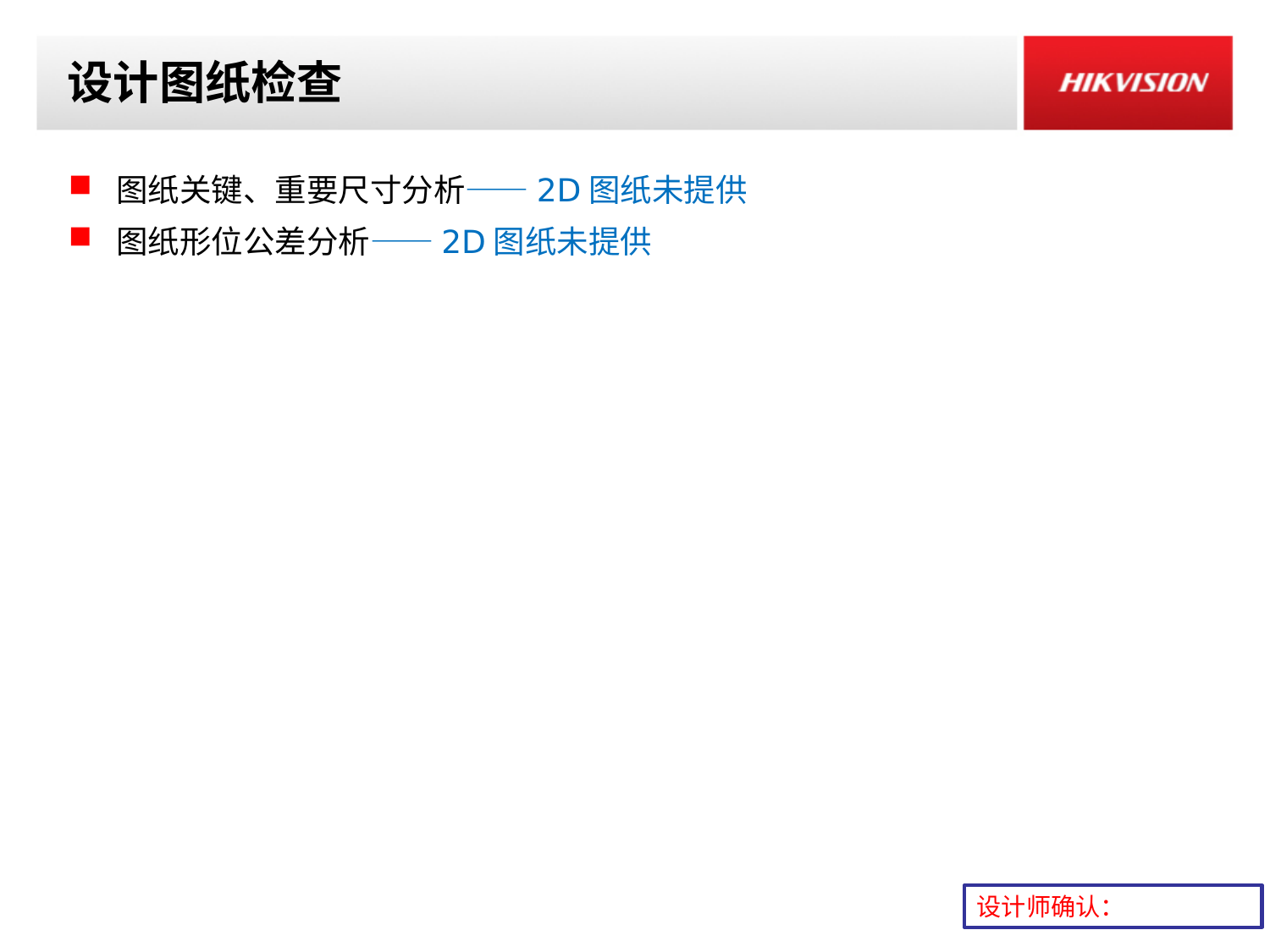

# 设计图纸检查
图纸关键、重要尺寸分析——2D图纸未提供
图纸形位公差分析——2D图纸未提供
设计师确认：